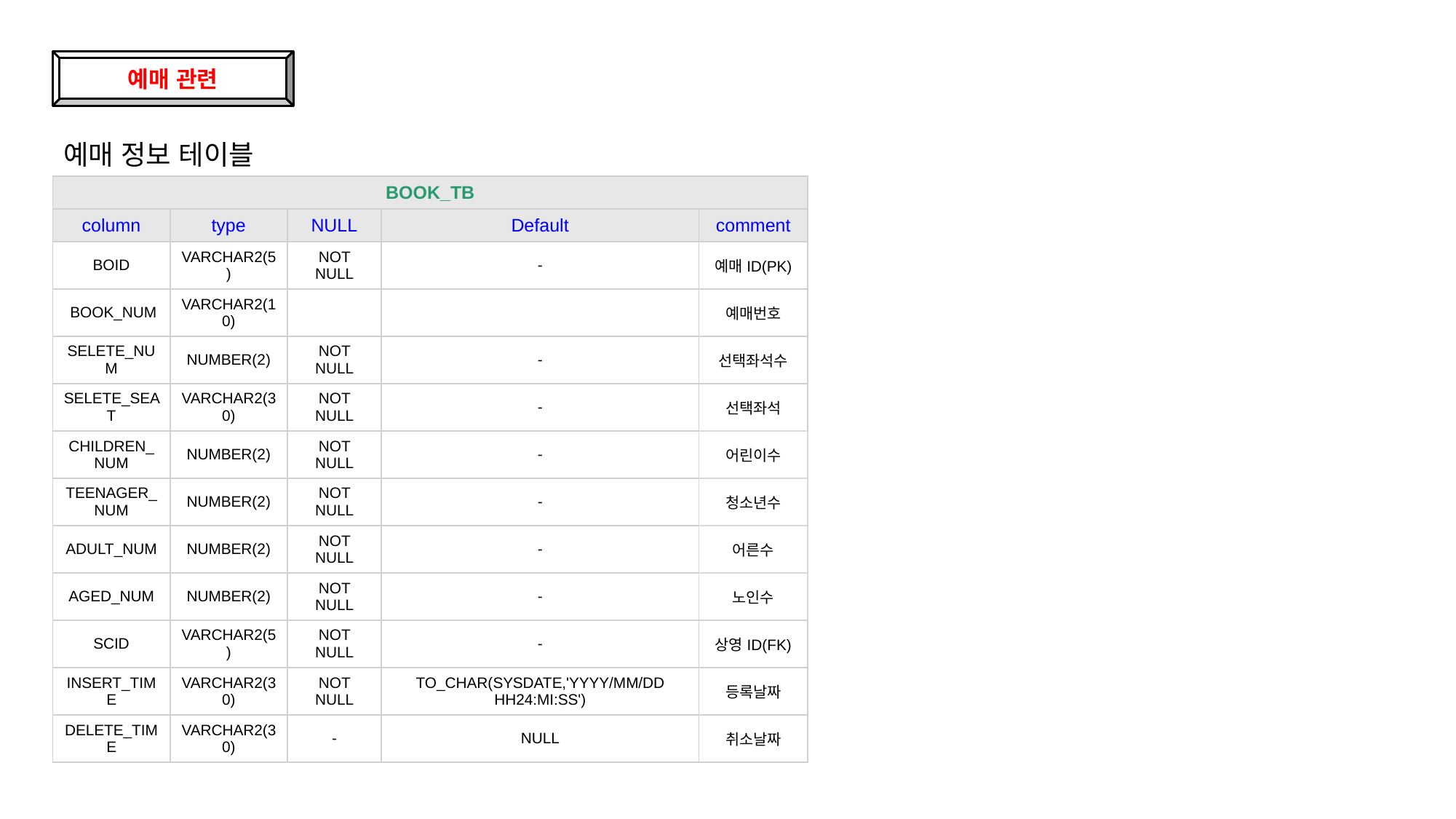

예매 관련
예매 정보 테이블
| BOOK\_TB |  |  |  |  |
| --- | --- | --- | --- | --- |
| column | type | NULL | Default | comment |
| BOID | VARCHAR2(5) | NOT NULL | - | 예매ID(PK) |
| BOOK\_NUM | VARCHAR2(10) |  |  | 예매번호 |
| SELETE\_NUM | NUMBER(2) | NOT NULL | - | 선택좌석수 |
| SELETE\_SEAT | VARCHAR2(30) | NOT NULL | - | 선택좌석 |
| CHILDREN\_NUM | NUMBER(2) | NOT NULL | - | 어린이수 |
| TEENAGER\_NUM | NUMBER(2) | NOT NULL | - | 청소년수 |
| ADULT\_NUM | NUMBER(2) | NOT NULL | - | 어른수 |
| AGED\_NUM | NUMBER(2) | NOT NULL | - | 노인수 |
| SCID | VARCHAR2(5) | NOT NULL | - | 상영ID(FK) |
| INSERT\_TIME | VARCHAR2(30) | NOT NULL | TO\_CHAR(SYSDATE,'YYYY/MM/DD HH24:MI:SS') | 등록날짜 |
| DELETE\_TIME | VARCHAR2(30) | - | NULL | 취소날짜 |